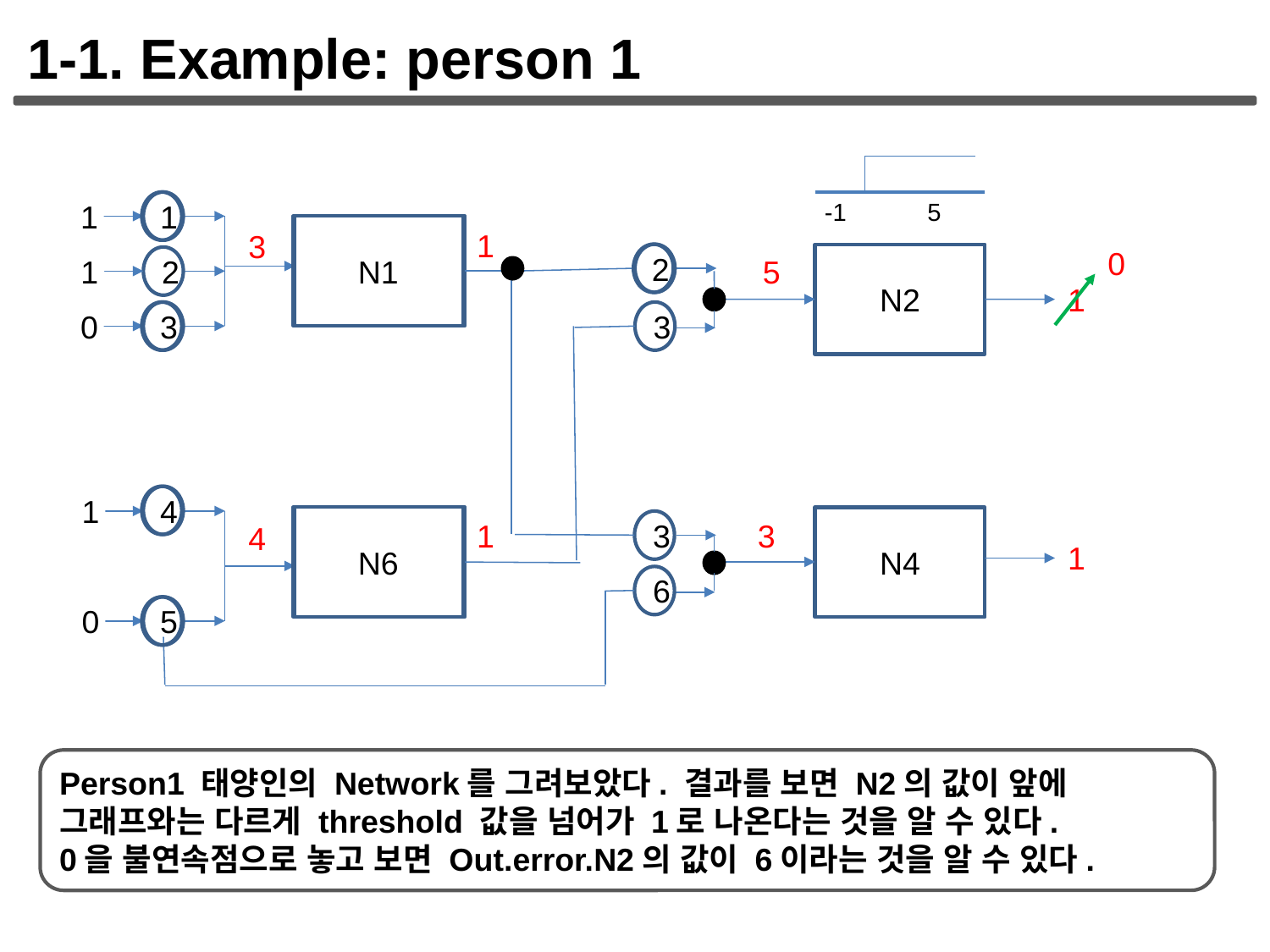

1-1. Example: person 1

5
-1
1
1

N1

1
3
0
2

N2
5
1
2

1

0
3

3
4
1

N6

N4
3
1
3
4
1

6
5
0

Person1 태양인의 Network를 그려보았다. 결과를 보면 N2의 값이 앞에 그래프와는 다르게 threshold 값을 넘어가 1로 나온다는 것을 알 수 있다.
0을 불연속점으로 놓고 보면 Out.error.N2의 값이 6이라는 것을 알 수 있다.